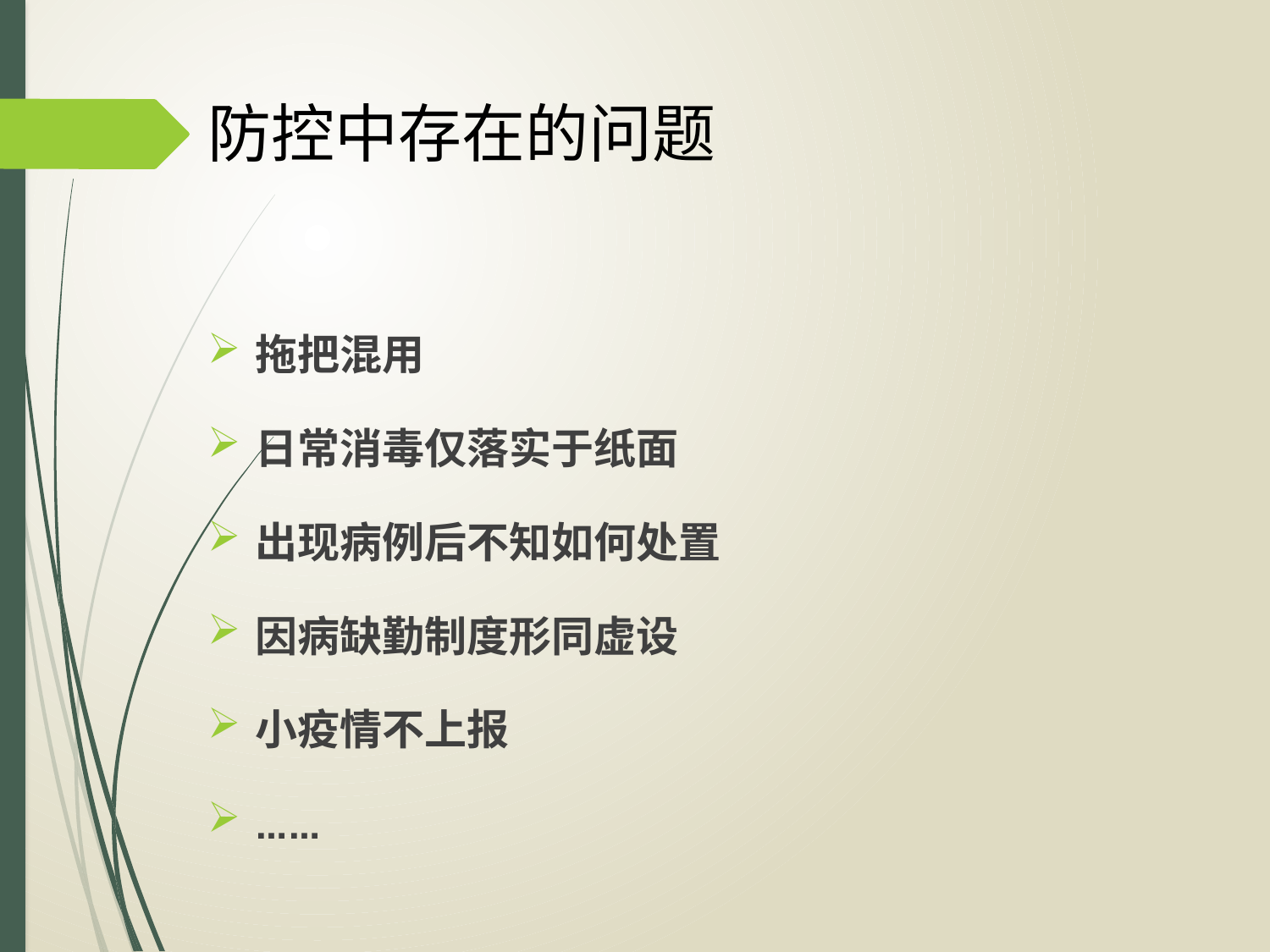

# 防控中存在的问题
拖把混用
日常消毒仅落实于纸面
出现病例后不知如何处置
因病缺勤制度形同虚设
小疫情不上报
……